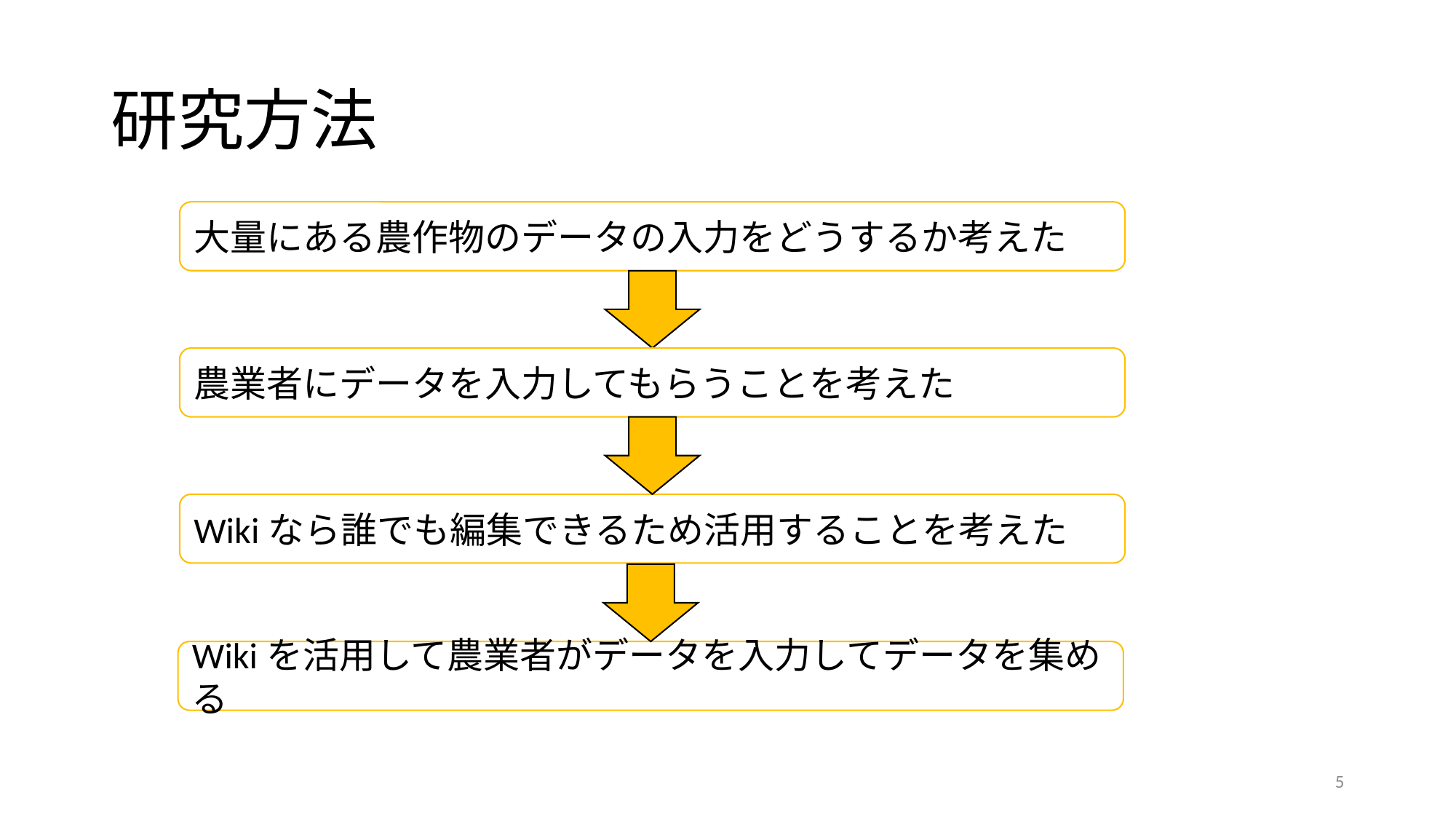

# 研究方法
大量にある農作物のデータの入力をどうするか考えた

農業者にデータを入力してもらうことを考えた

Wikiなら誰でも編集できるため活用することを考えた

Wikiを活用して農業者がデータを入力してデータを集める
5